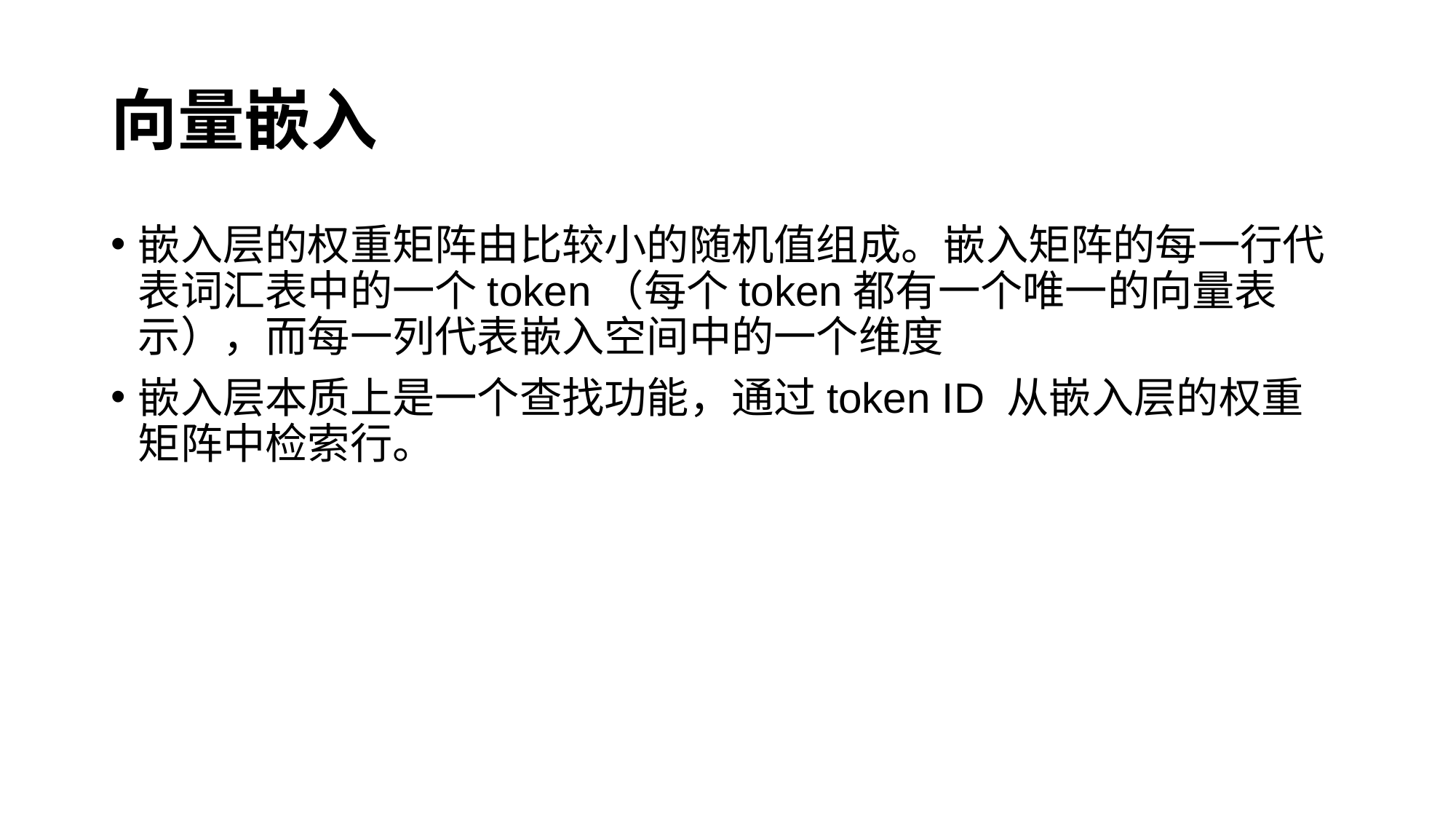

# 向量嵌入
嵌入层的权重矩阵由比较小的随机值组成。嵌入矩阵的每一行代表词汇表中的一个token（每个token都有一个唯一的向量表示），而每一列代表嵌入空间中的一个维度
嵌入层本质上是一个查找功能，通过token ID 从嵌入层的权重矩阵中检索行。